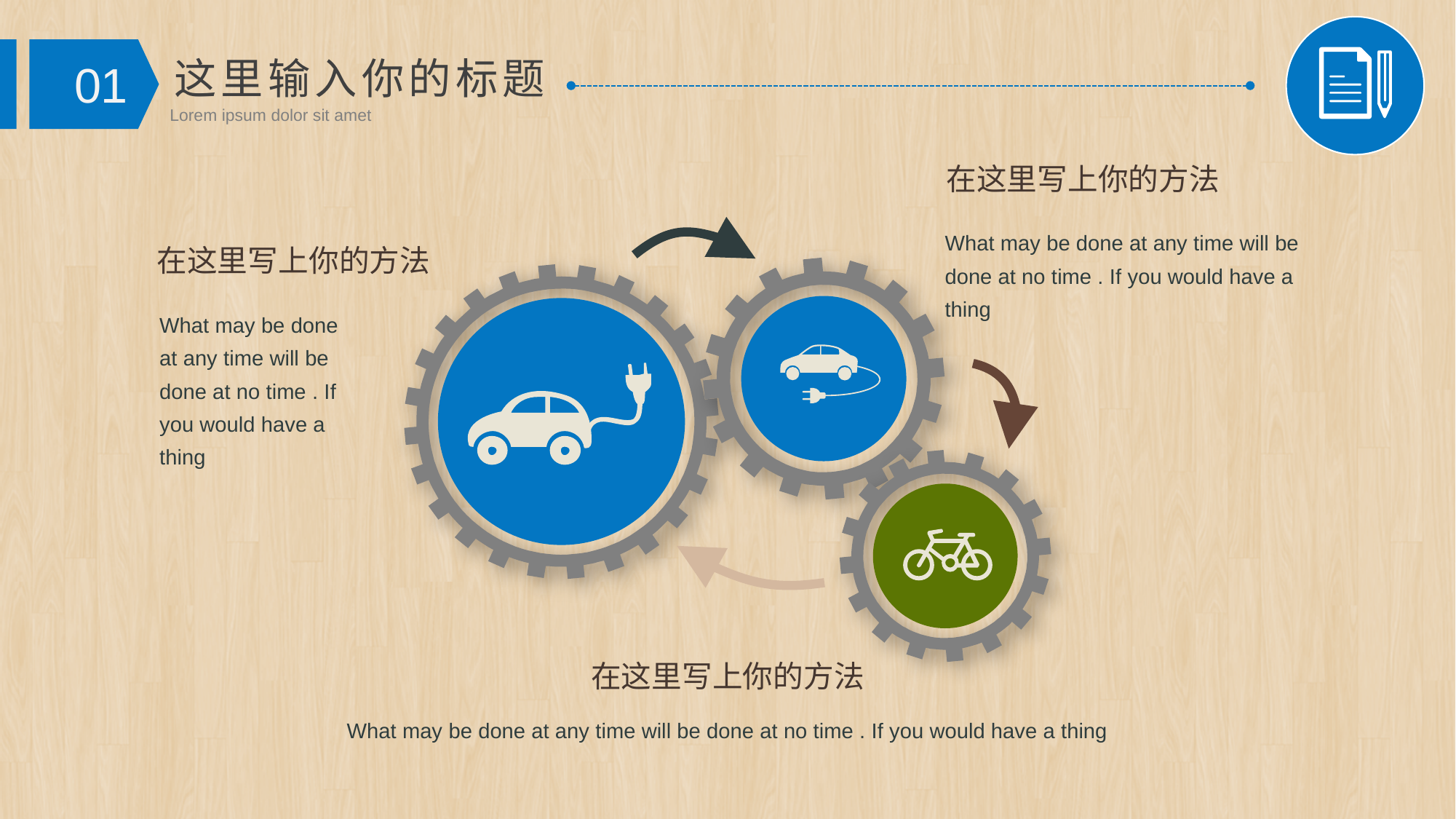

在这里写上你的方法

What may be done at any time will be done at no time . If you would have a thing
在这里写上你的方法

What may be done at any time will be done at no time . If you would have a thing

在这里写上你的方法
What may be done at any time will be done at no time . If you would have a thing